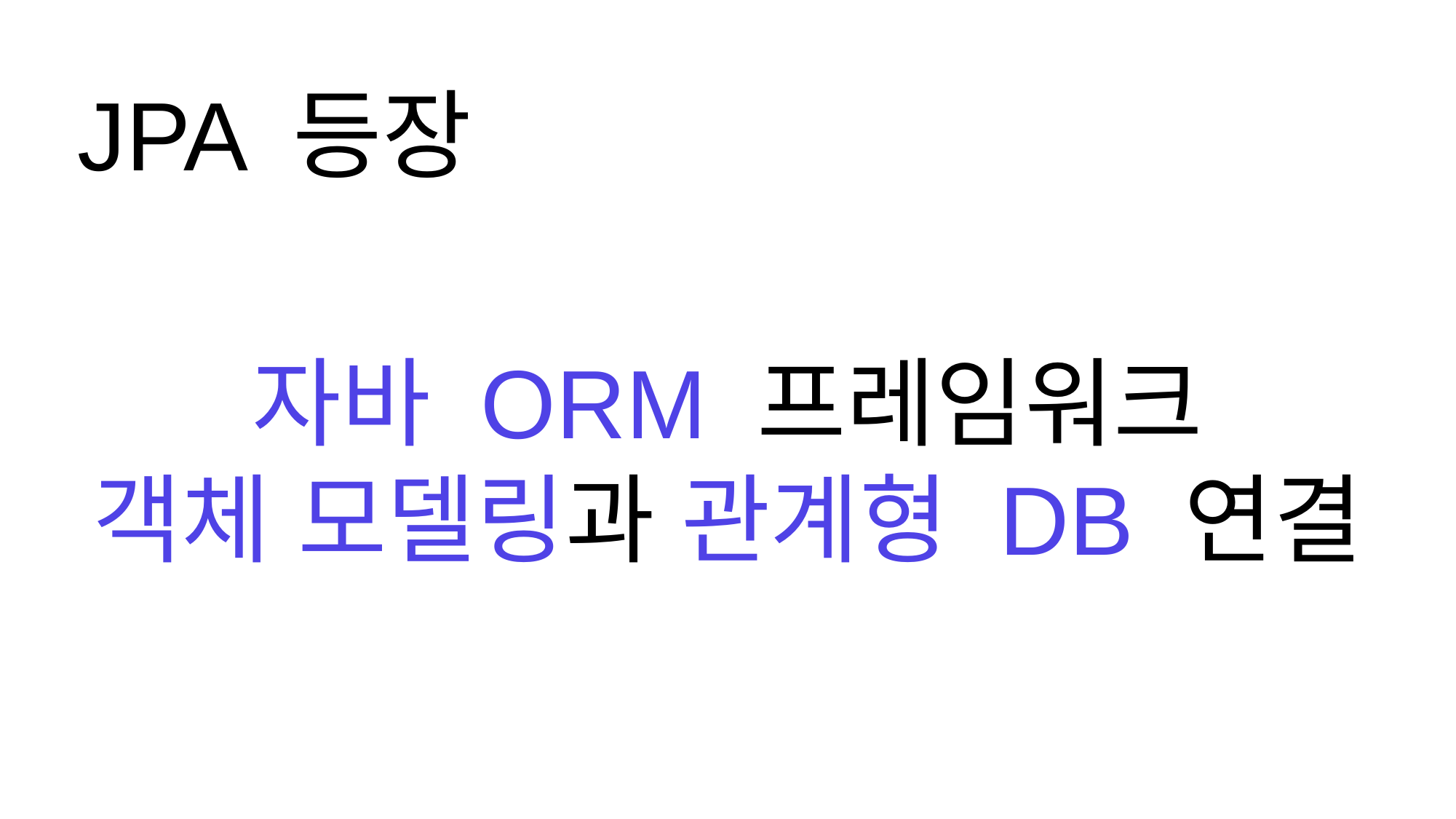

JPA 등장
자바 ORM 프레임워크
객체 모델링과 관계형 DB 연결